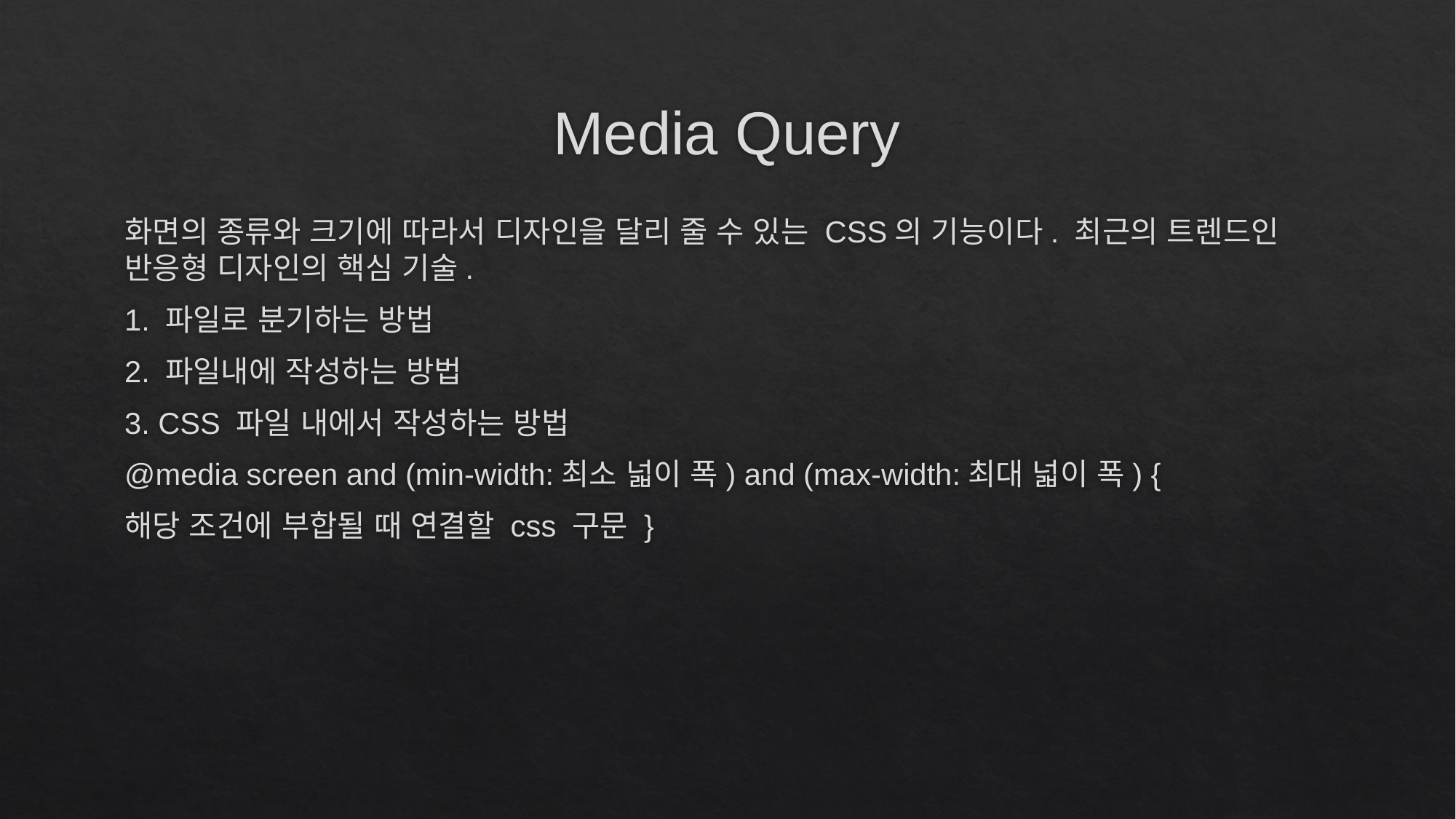

# Media Query
화면의 종류와 크기에 따라서 디자인을 달리 줄 수 있는 CSS의 기능이다. 최근의 트렌드인 반응형 디자인의 핵심 기술.
1. 파일로 분기하는 방법
2. 파일내에 작성하는 방법
3. CSS 파일 내에서 작성하는 방법
@media screen and (min-width:최소 넓이 폭) and (max-width:최대 넓이 폭) {
해당 조건에 부합될 때 연결할 css 구문 }